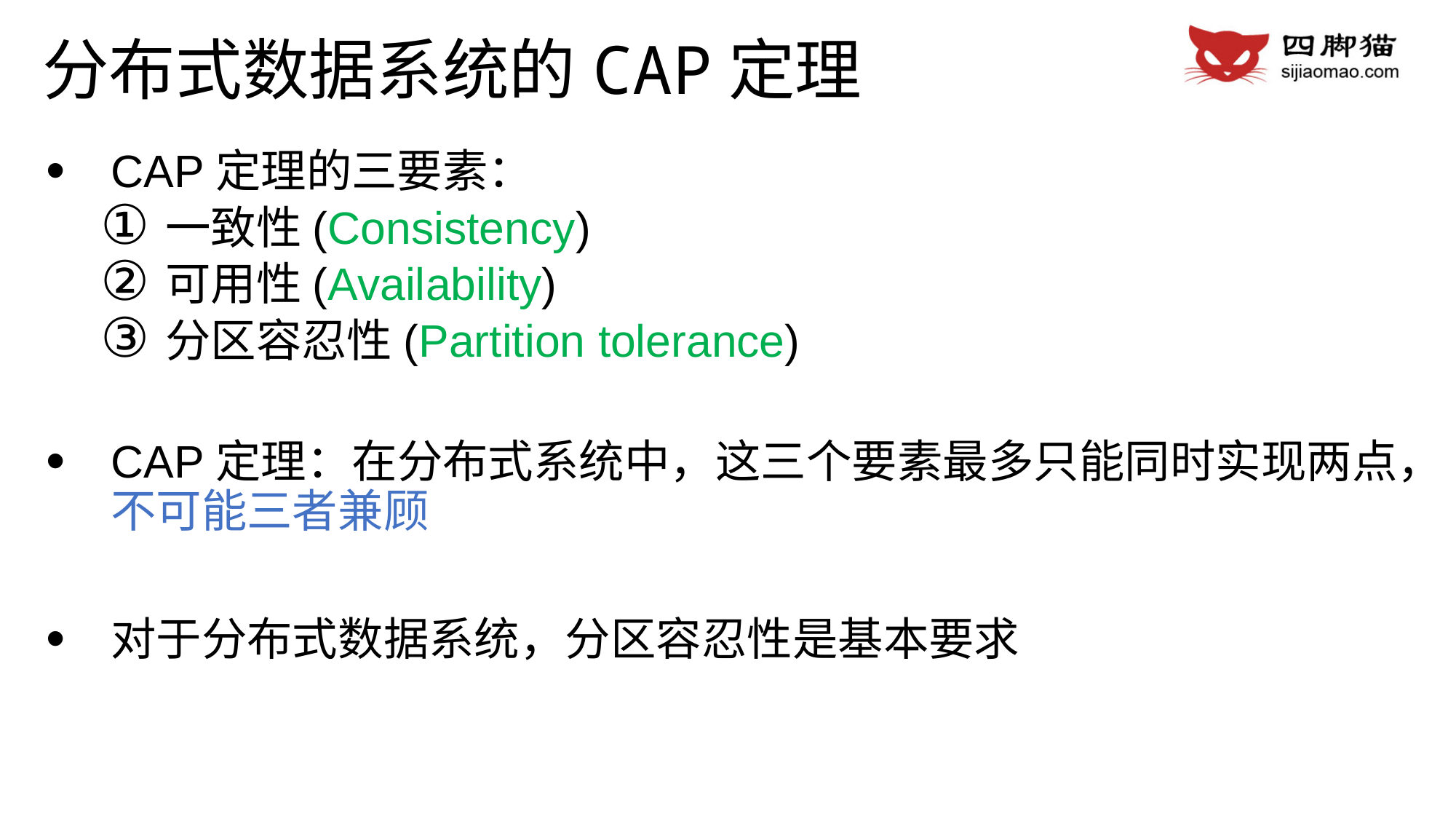

# 分布式数据系统的CAP定理
CAP定理的三要素：
一致性(Consistency)
可用性(Availability)
分区容忍性(Partition tolerance)

CAP定理：在分布式系统中，这三个要素最多只能同时实现两点，不可能三者兼顾

对于分布式数据系统，分区容忍性是基本要求